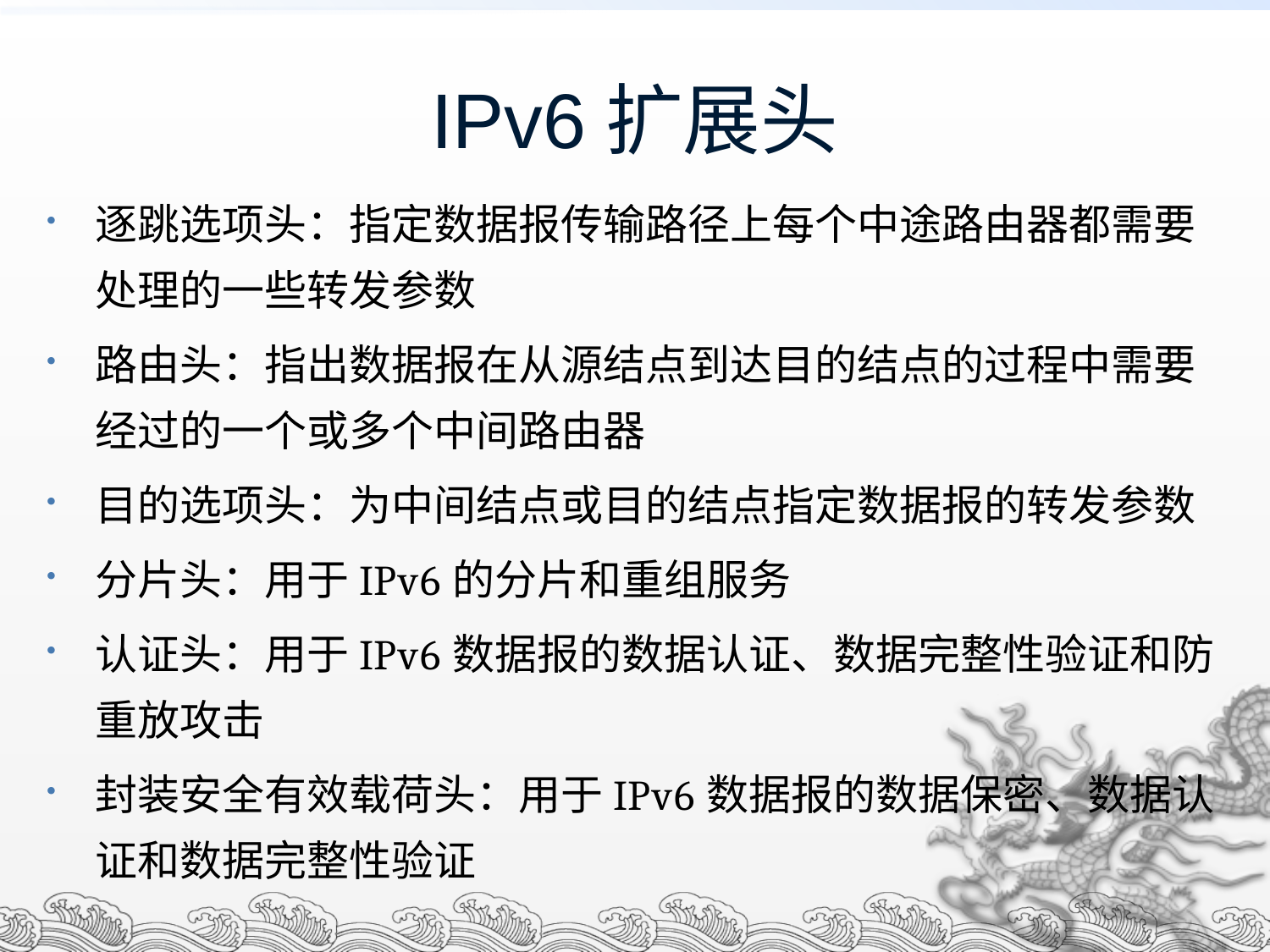

# IPv6扩展头
逐跳选项头：指定数据报传输路径上每个中途路由器都需要处理的一些转发参数
路由头：指出数据报在从源结点到达目的结点的过程中需要经过的一个或多个中间路由器
目的选项头：为中间结点或目的结点指定数据报的转发参数
分片头：用于IPv6的分片和重组服务
认证头：用于IPv6数据报的数据认证、数据完整性验证和防重放攻击
封装安全有效载荷头：用于IPv6数据报的数据保密、数据认证和数据完整性验证